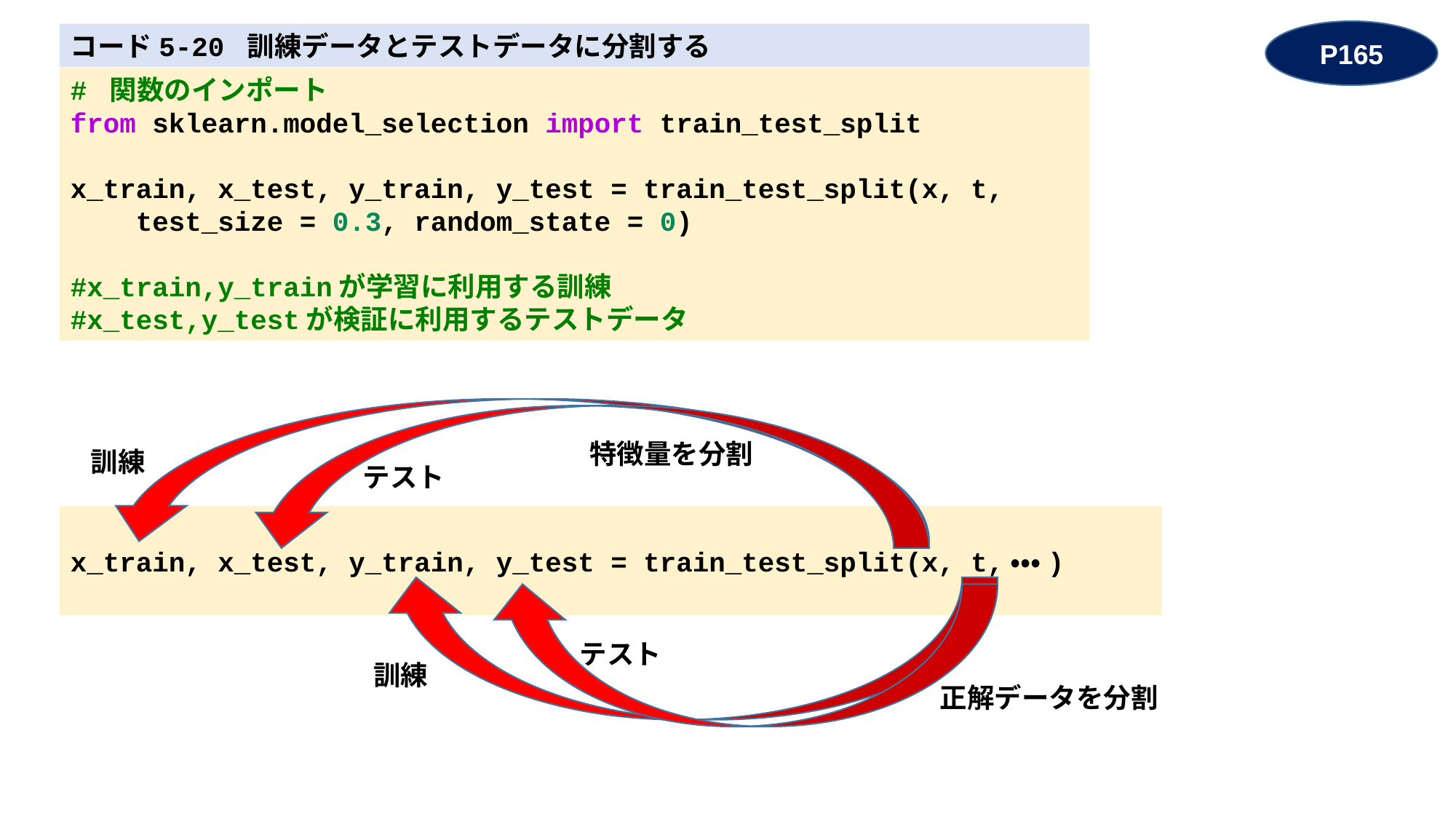

P165
コード5-20 訓練データとテストデータに分割する
# 関数のインポート
from sklearn.model_selection import train_test_split
x_train, x_test, y_train, y_test = train_test_split(x, t,
    test_size = 0.3, random_state = 0)
#x_train,y_trainが学習に利用する訓練
#x_test,y_testが検証に利用するテストデータ

特徴量を分割
訓練
テスト
x_train, x_test, y_train, y_test = train_test_split(x, t,・・・)

テスト
訓練
正解データを分割